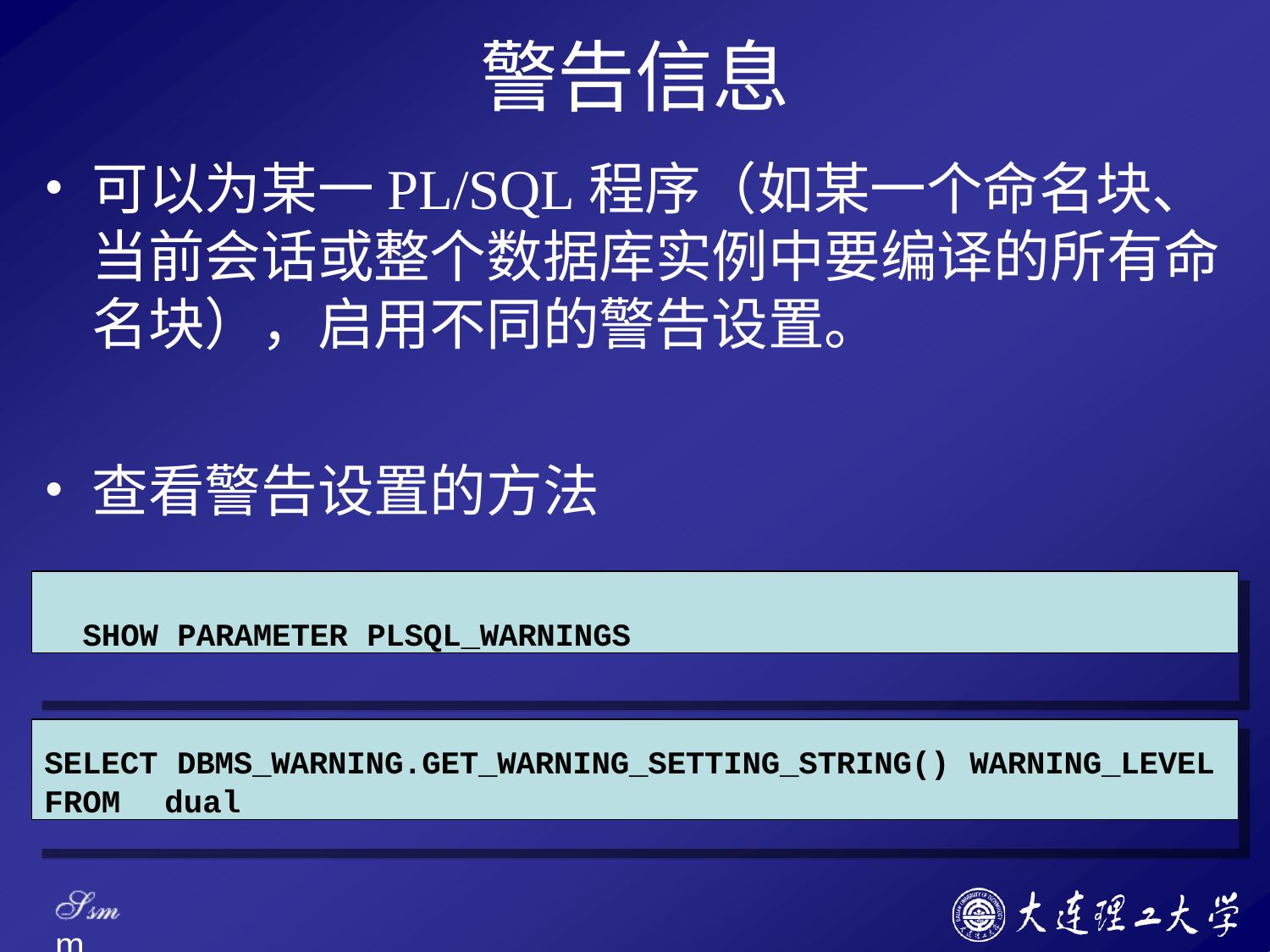

# 警告信息
可以为某一PL/SQL程序（如某一个命名块、 当前会话或整个数据库实例中要编译的所有命 名块），启用不同的警告设置。

查看警告设置的方法

SHOW PARAMETER PLSQL_WARNINGS

SELECT DBMS_WARNING.GET_WARNING_SETTING_STRING() WARNING_LEVEL
FROM	dual

Ssm